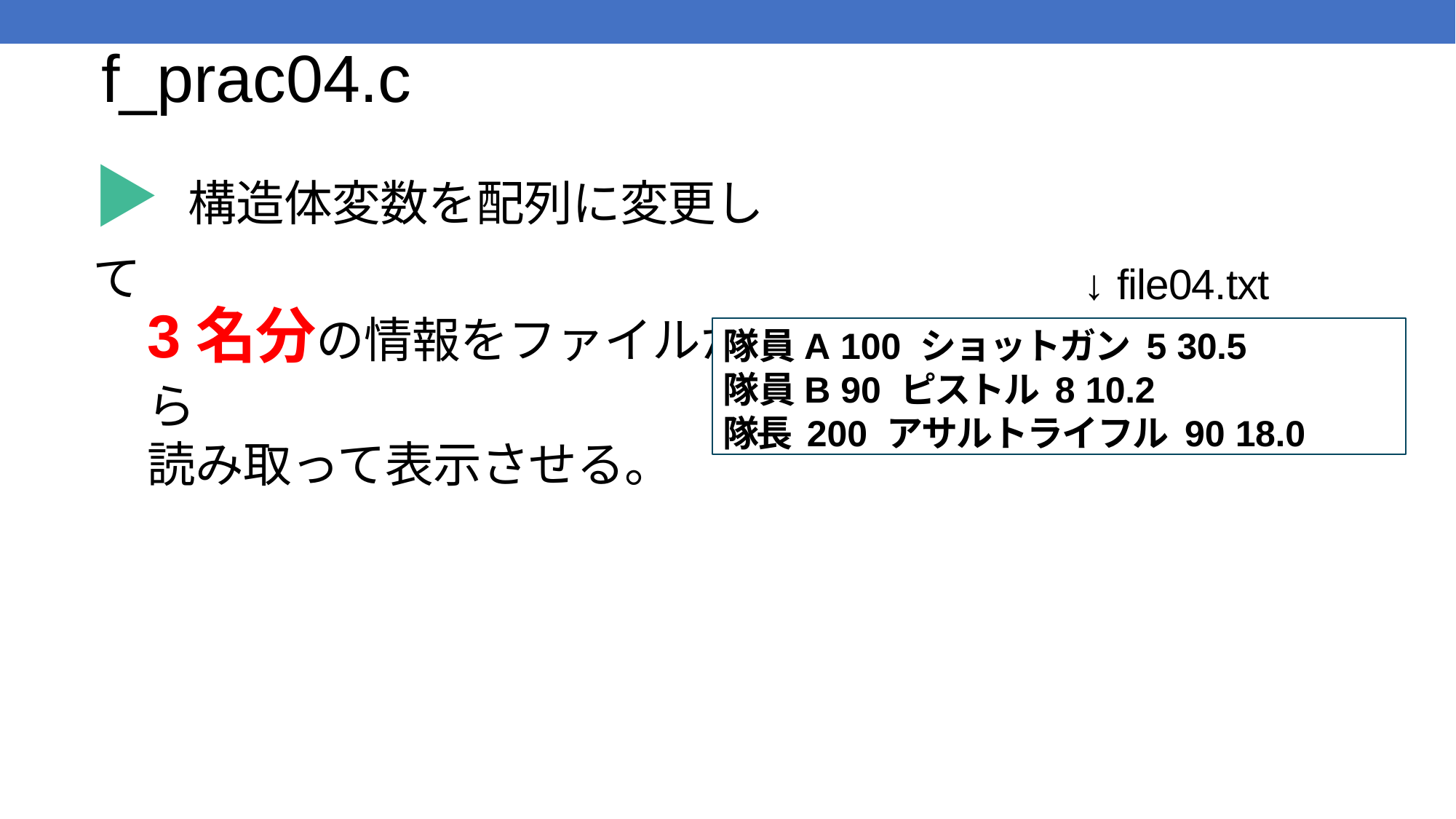

# f_prac04.c
▶ 構造体変数を配列に変更して
3名分の情報をファイルから
読み取って表示させる。
↓ file04.txt
隊員A 100 ショットガン 5 30.5
隊員B 90 ピストル 8 10.2
隊長 200 アサルトライフル 90 18.0